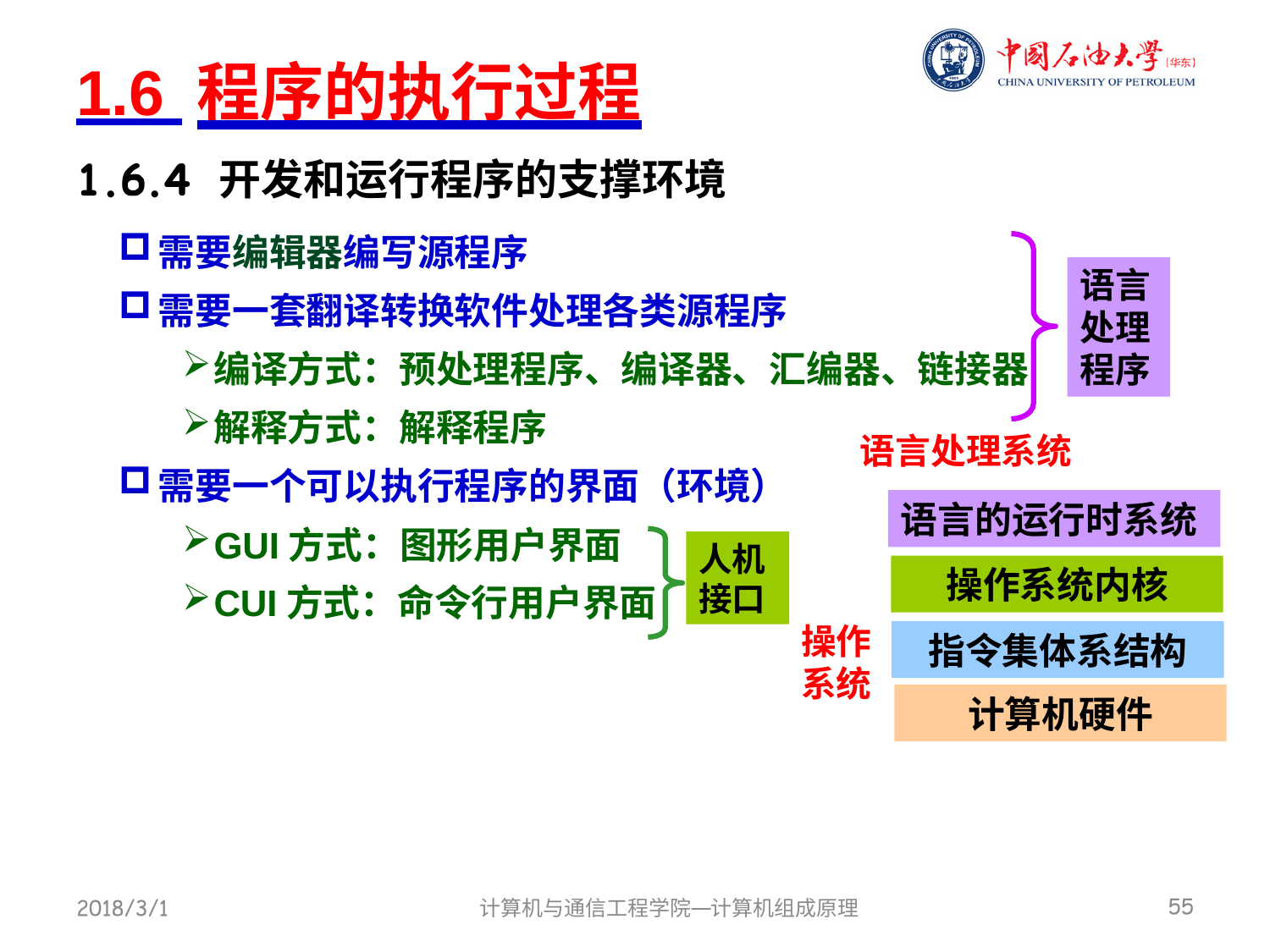

# 1.6 程序的执行过程
1.6.4 开发和运行程序的支撑环境

需要编辑器编写源程序
需要一套翻译转换软件处理各类源程序
编译方式：预处理程序、编译器、汇编器、链接器
解释方式：解释程序
需要一个可以执行程序的界面（环境）
GUI方式：图形用户界面
CUI方式：命令行用户界面

语言处理程序
语言处理系统
语言的运行时系统

人机接口
操作系统内核
操作系统
指令集体系结构
计算机硬件
2018/3/1
计算机与通信工程学院—计算机组成原理
55